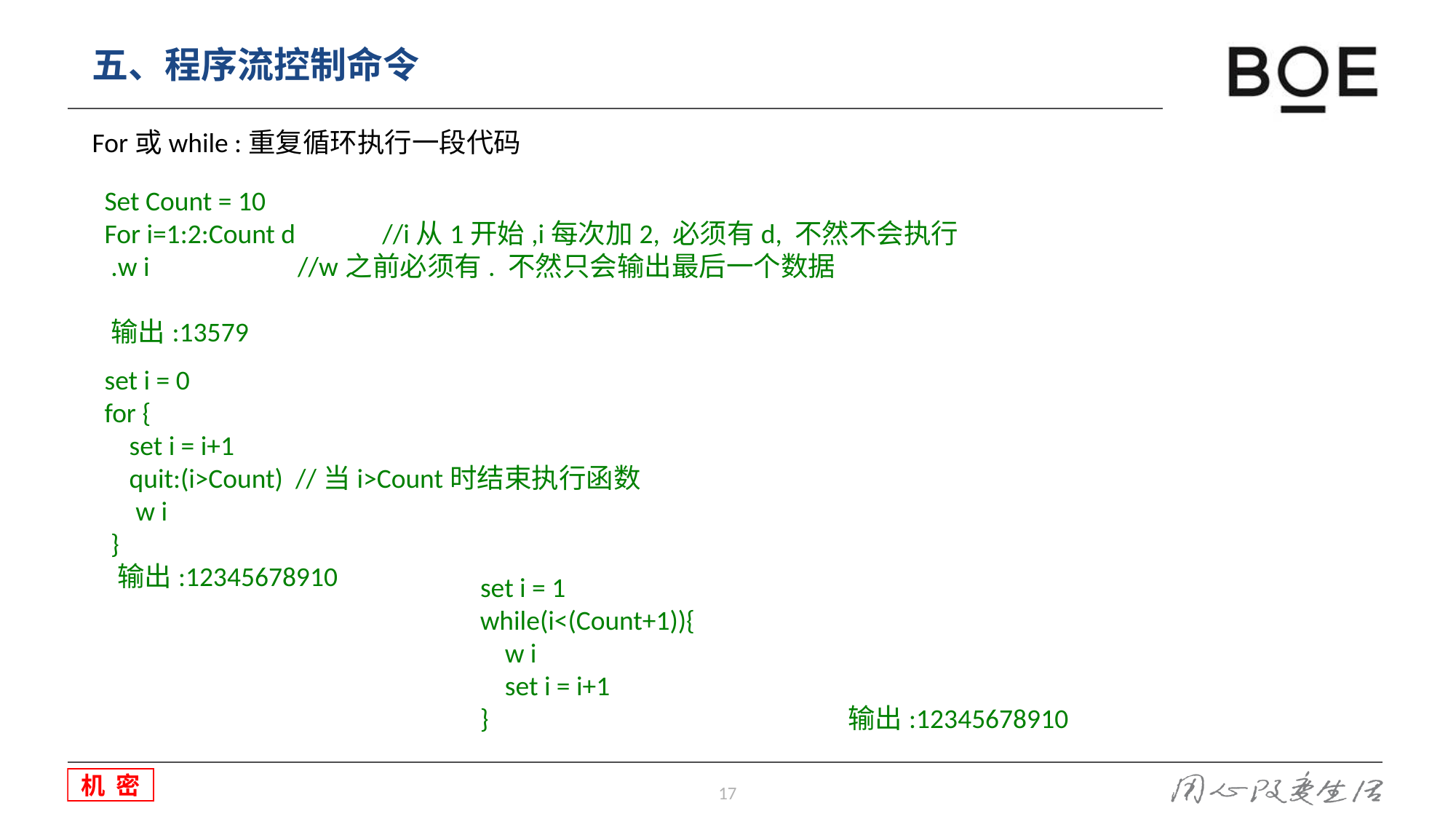

五、程序流控制命令
For或while :重复循环执行一段代码
        Set Count = 10
        For i=1:2:Count d              //i从1开始,i每次加2, 必须有d, 不然不会执行
        .w i                        //w之前必须有. 不然只会输出最后一个数据
        输出:13579
        set i = 0
        for {
            set i = i+1
            quit:(i>Count)  //当i>Count时结束执行函数
            w i
         }
         输出:12345678910
        set i = 1
        while(i<(Count+1)){
            w i
            set i = i+1
        }                                                         输出:12345678910
17